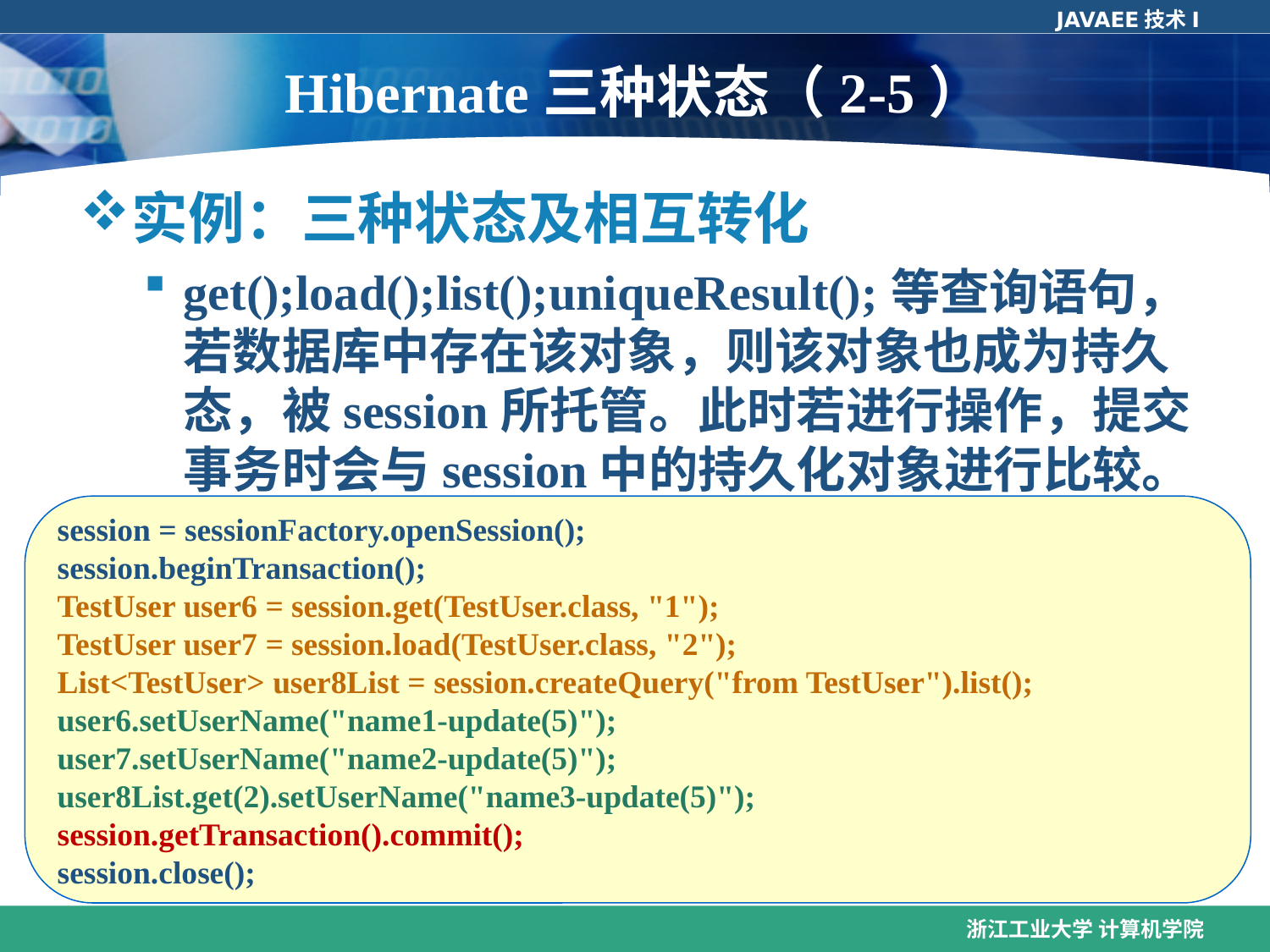

# Hibernate三种状态（2-5）
实例：三种状态及相互转化
get();load();list();uniqueResult();等查询语句，若数据库中存在该对象，则该对象也成为持久态，被session所托管。此时若进行操作，提交事务时会与session中的持久化对象进行比较。
session = sessionFactory.openSession();
session.beginTransaction();
TestUser user6 = session.get(TestUser.class, "1");
TestUser user7 = session.load(TestUser.class, "2");
List<TestUser> user8List = session.createQuery("from TestUser").list();
user6.setUserName("name1-update(5)");
user7.setUserName("name2-update(5)");
user8List.get(2).setUserName("name3-update(5)");
session.getTransaction().commit();
session.close();